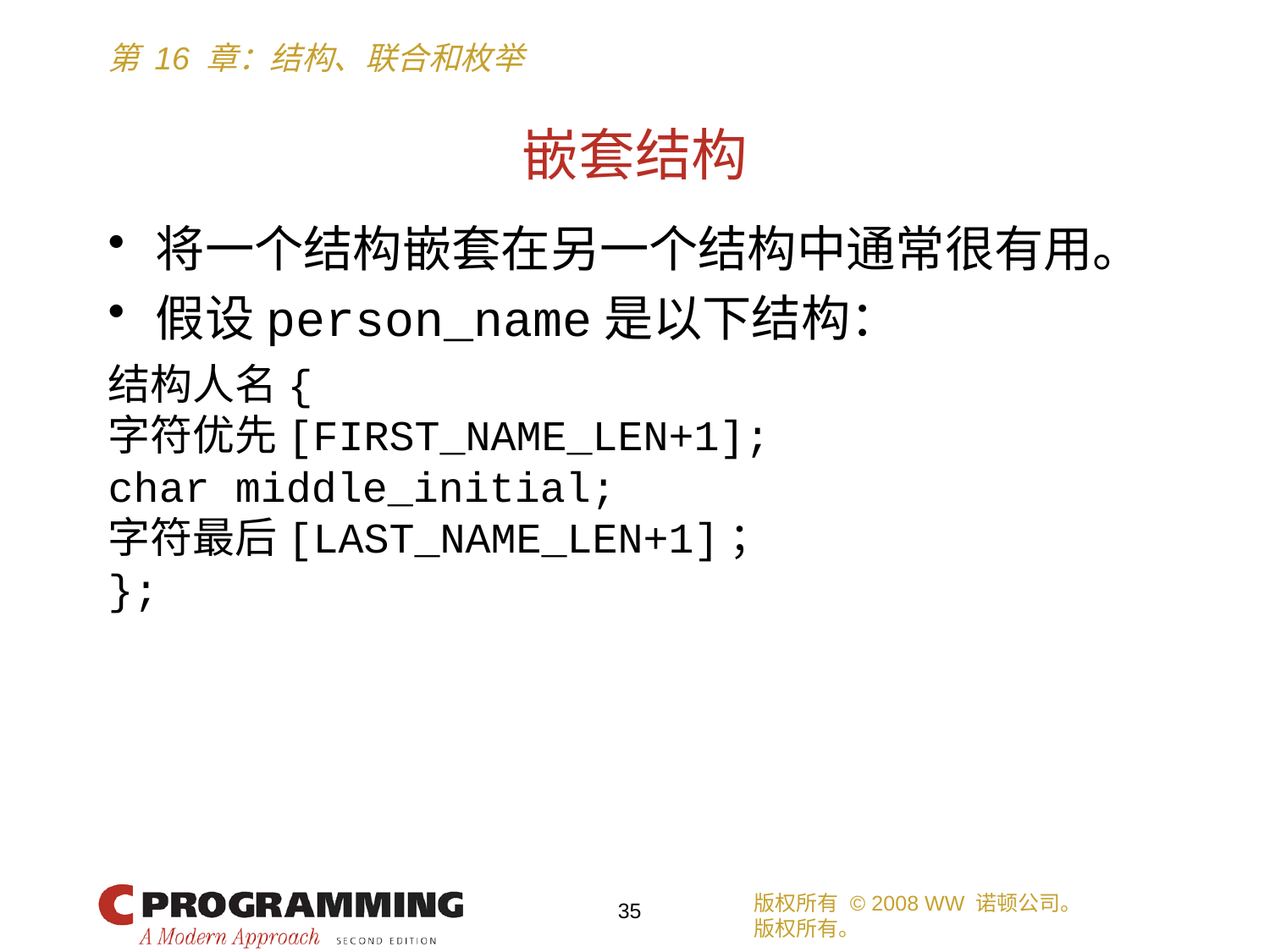

# 嵌套结构
将一个结构嵌套在另一个结构中通常很有用。
假设person_name是以下结构：
结构人名{
字符优先[FIRST_NAME_LEN+1];
char middle_initial;
字符最后[LAST_NAME_LEN+1]；
};
版权所有 © 2008 WW 诺顿公司。
版权所有。
35